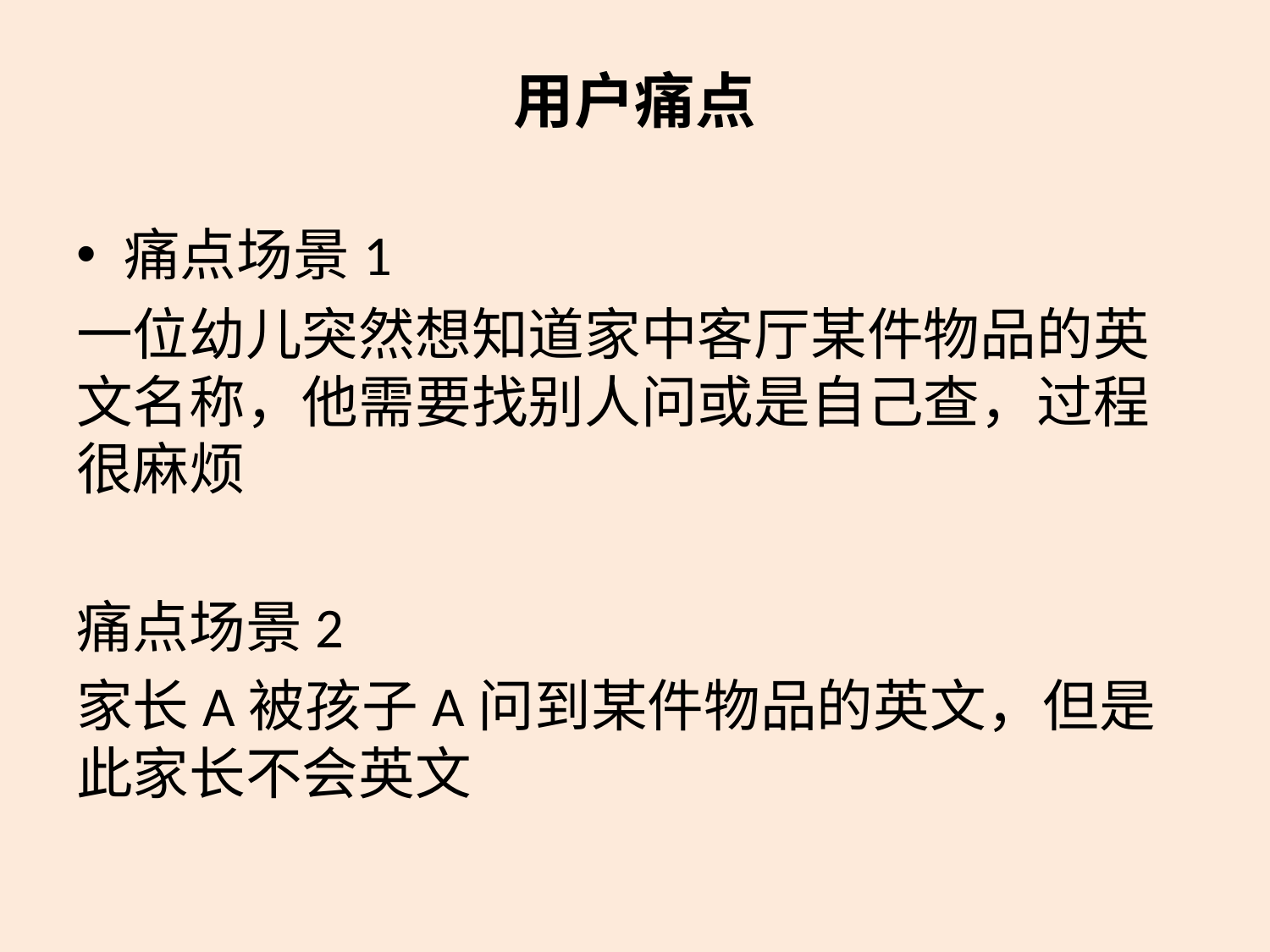

# 用户痛点
痛点场景1
一位幼儿突然想知道家中客厅某件物品的英文名称，他需要找别人问或是自己查，过程很麻烦

痛点场景2
家长A被孩子A问到某件物品的英文，但是此家长不会英文